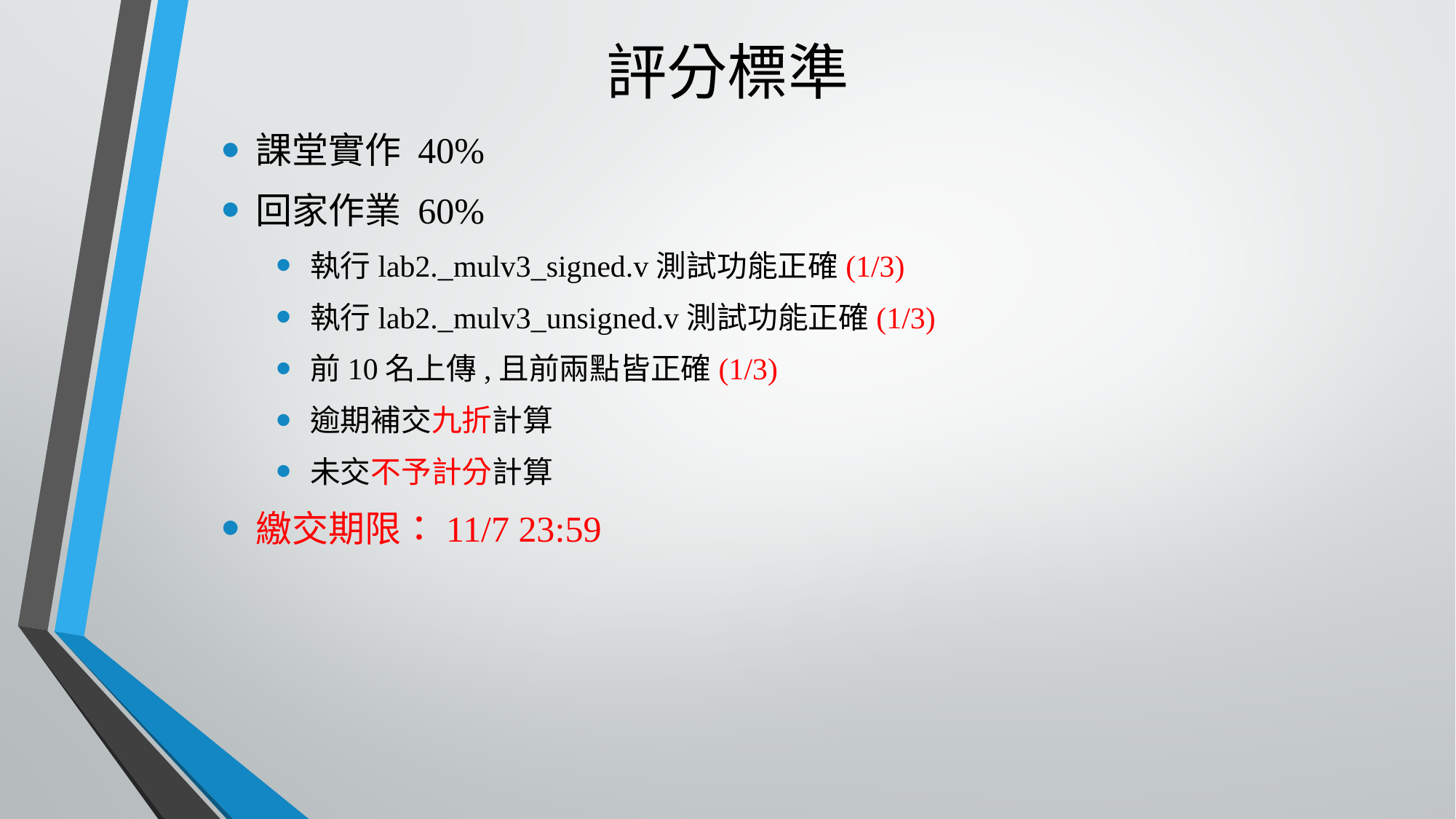

評分標準
課堂實作 40%
回家作業 60%
執行lab2._mulv3_signed.v測試功能正確(1/3)
執行lab2._mulv3_unsigned.v測試功能正確(1/3)
前10名上傳,且前兩點皆正確(1/3)
逾期補交九折計算
未交不予計分計算
繳交期限：11/7 23:59